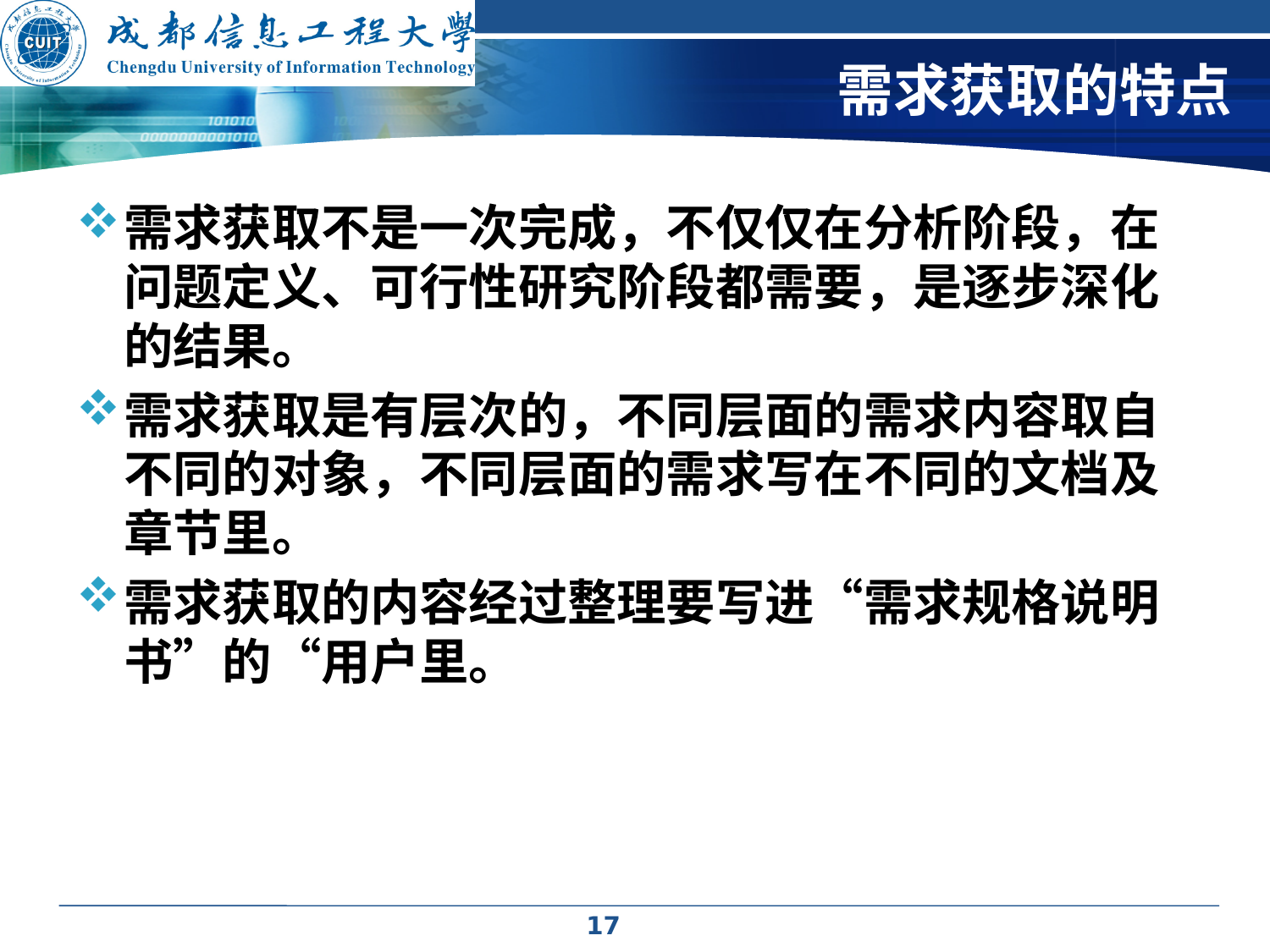

# 需求获取的特点
需求获取不是一次完成，不仅仅在分析阶段，在问题定义、可行性研究阶段都需要，是逐步深化的结果。
需求获取是有层次的，不同层面的需求内容取自不同的对象，不同层面的需求写在不同的文档及章节里。
需求获取的内容经过整理要写进“需求规格说明书”的“用户里。

17